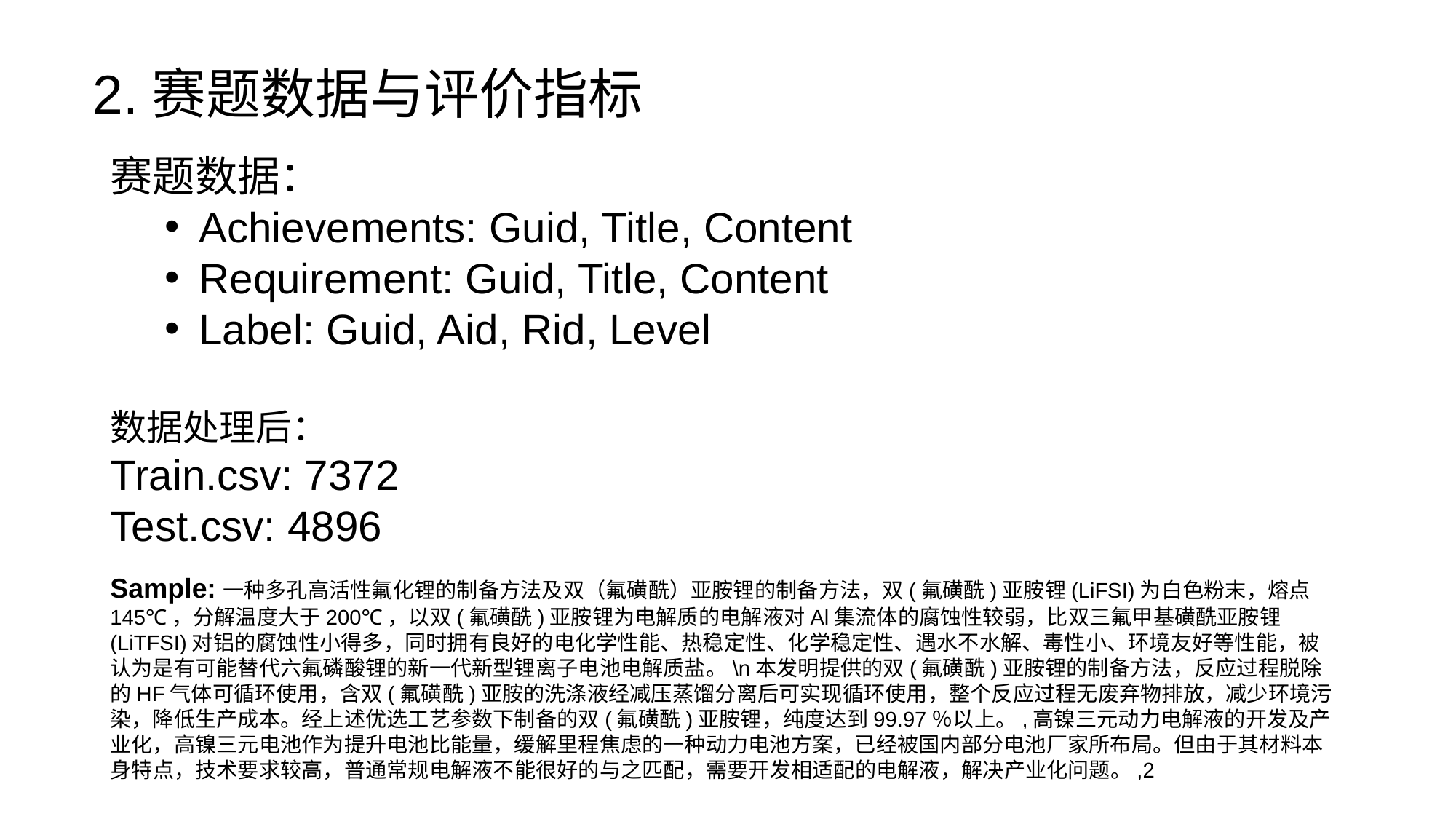

2.赛题数据与评价指标
赛题数据：
Achievements: Guid, Title, Content
Requirement: Guid, Title, Content
Label: Guid, Aid, Rid, Level

数据处理后：
Train.csv: 7372
Test.csv: 4896

Sample:一种多孔高活性氟化锂的制备方法及双（氟磺酰）亚胺锂的制备方法，双(氟磺酰)亚胺锂(LiFSI)为白色粉末，熔点145℃，分解温度大于200℃，以双(氟磺酰)亚胺锂为电解质的电解液对Al集流体的腐蚀性较弱，比双三氟甲基磺酰亚胺锂(LiTFSI)对铝的腐蚀性小得多，同时拥有良好的电化学性能、热稳定性、化学稳定性、遇水不水解、毒性小、环境友好等性能，被认为是有可能替代六氟磷酸锂的新一代新型锂离子电池电解质盐。\n本发明提供的双(氟磺酰)亚胺锂的制备方法，反应过程脱除的HF气体可循环使用，含双(氟磺酰)亚胺的洗涤液经减压蒸馏分离后可实现循环使用，整个反应过程无废弃物排放，减少环境污染，降低生产成本。经上述优选工艺参数下制备的双(氟磺酰)亚胺锂，纯度达到99.97％以上。,高镍三元动力电解液的开发及产业化，高镍三元电池作为提升电池比能量，缓解里程焦虑的一种动力电池方案，已经被国内部分电池厂家所布局。但由于其材料本身特点，技术要求较高，普通常规电解液不能很好的与之匹配，需要开发相适配的电解液，解决产业化问题。,2